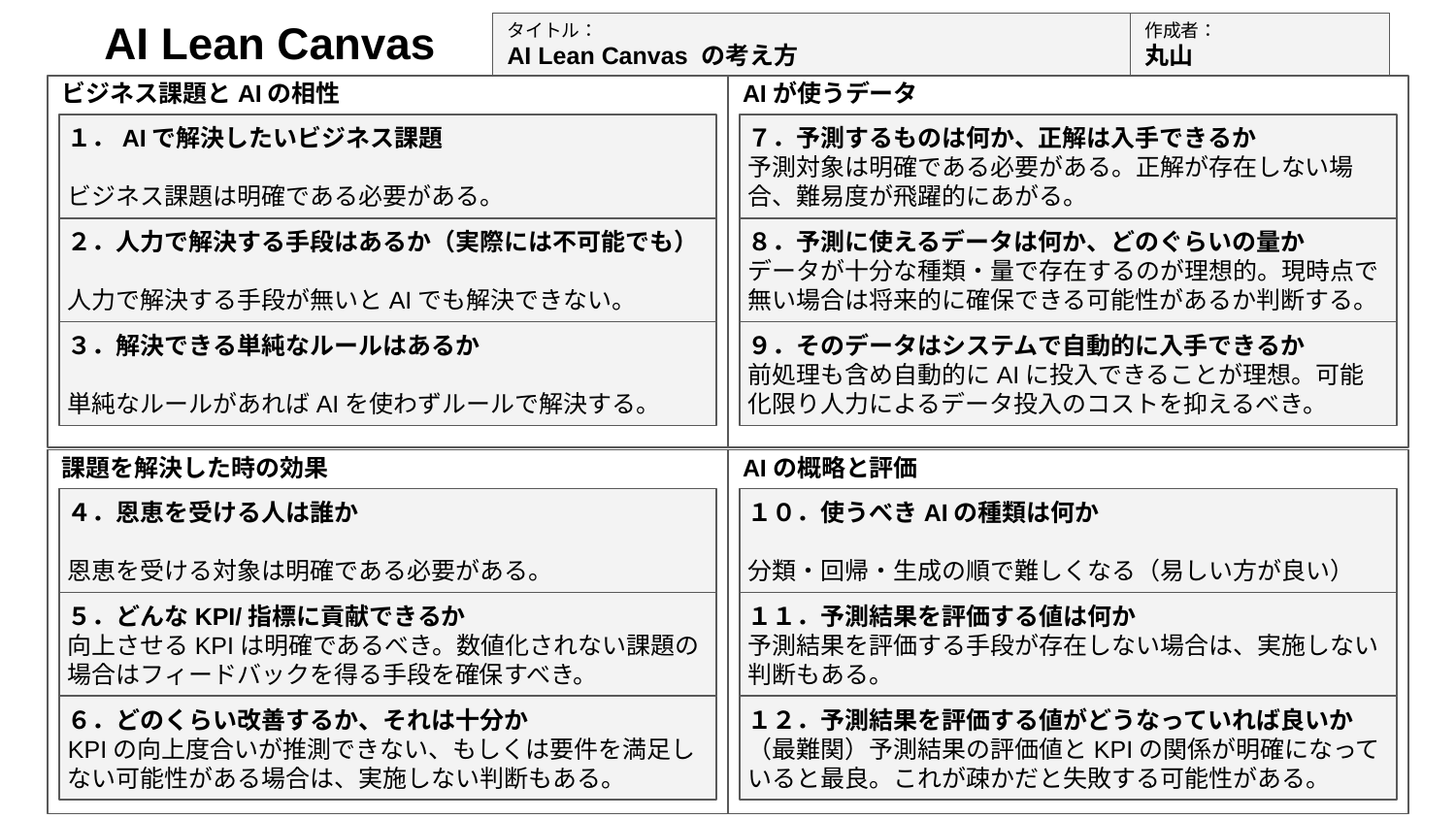

AI Lean Canvas
タイトル：
AI Lean Canvas の考え方
作成者：
丸山
AIが使うデータ
ビジネス課題とAIの相性
１．AIで解決したいビジネス課題

ビジネス課題は明確である必要がある。
７．予測するものは何か、正解は入手できるか
予測対象は明確である必要がある。正解が存在しない場合、難易度が飛躍的にあがる。
２．人力で解決する手段はあるか（実際には不可能でも）

人力で解決する手段が無いとAIでも解決できない。
８．予測に使えるデータは何か、どのぐらいの量か
データが十分な種類・量で存在するのが理想的。現時点で無い場合は将来的に確保できる可能性があるか判断する。
３．解決できる単純なルールはあるか

単純なルールがあればAIを使わずルールで解決する。
９．そのデータはシステムで自動的に入手できるか
前処理も含め自動的にAIに投入できることが理想。可能化限り人力によるデータ投入のコストを抑えるべき。
AIの概略と評価
課題を解決した時の効果
４．恩恵を受ける人は誰か

恩恵を受ける対象は明確である必要がある。
１０．使うべきAIの種類は何か

分類・回帰・生成の順で難しくなる（易しい方が良い）
５．どんなKPI/指標に貢献できるか
向上させるKPIは明確であるべき。数値化されない課題の場合はフィードバックを得る手段を確保すべき。
１１．予測結果を評価する値は何か
予測結果を評価する手段が存在しない場合は、実施しない判断もある。
６．どのくらい改善するか、それは十分か
KPIの向上度合いが推測できない、もしくは要件を満足しない可能性がある場合は、実施しない判断もある。
１２．予測結果を評価する値がどうなっていれば良いか
（最難関）予測結果の評価値とKPIの関係が明確になっていると最良。これが疎かだと失敗する可能性がある。